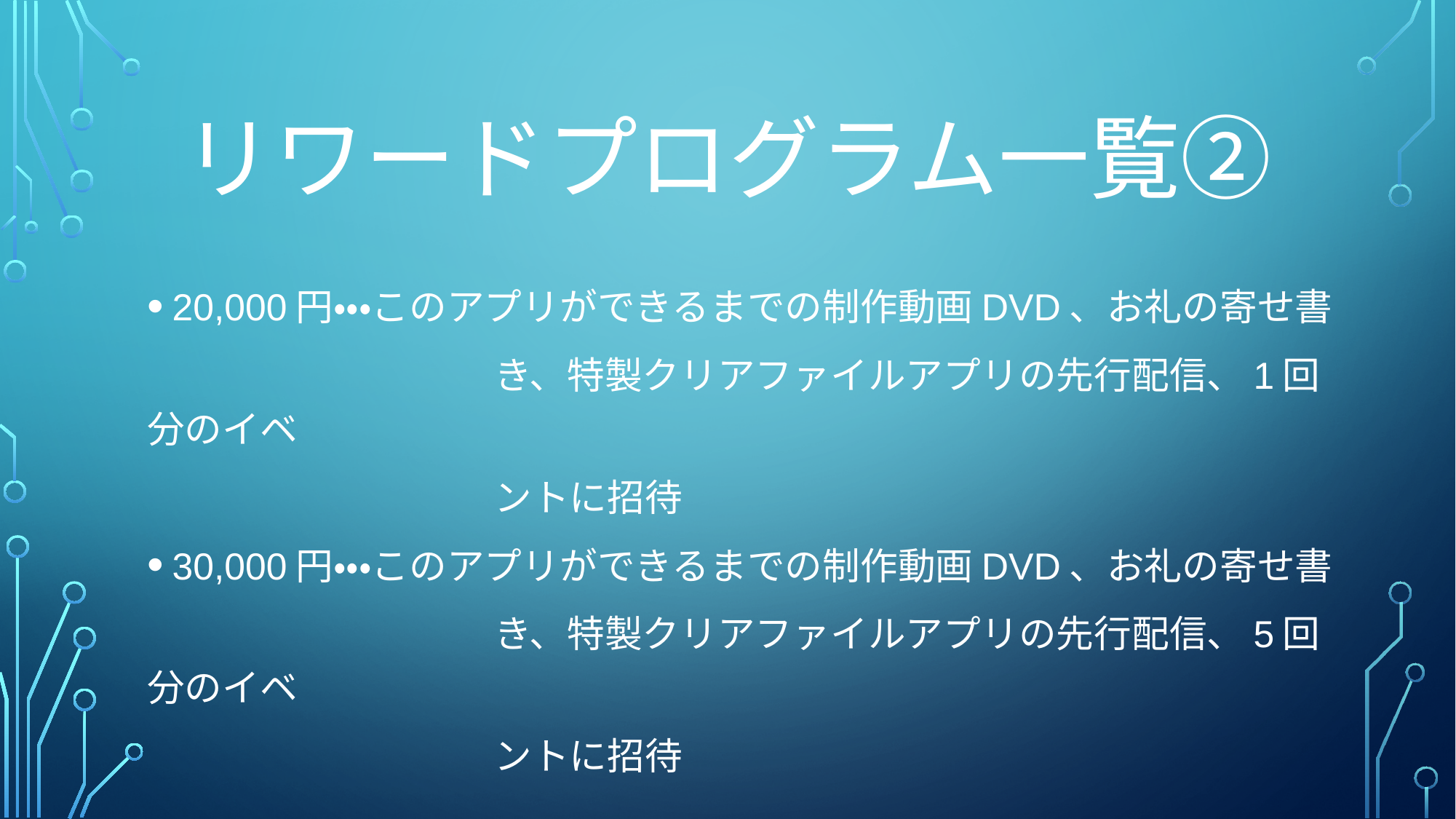

# リワードプログラム一覧②
20,000円・・・このアプリができるまでの制作動画DVD、お礼の寄せ書
　　　　　　　　　 き、特製クリアファイルアプリの先行配信、1回分のイベ
　　　　　　　　　 ントに招待
30,000円・・・このアプリができるまでの制作動画DVD、お礼の寄せ書
　　　　　　　　　 き、特製クリアファイルアプリの先行配信、5回分のイベ
　　　　　　　　　 ントに招待